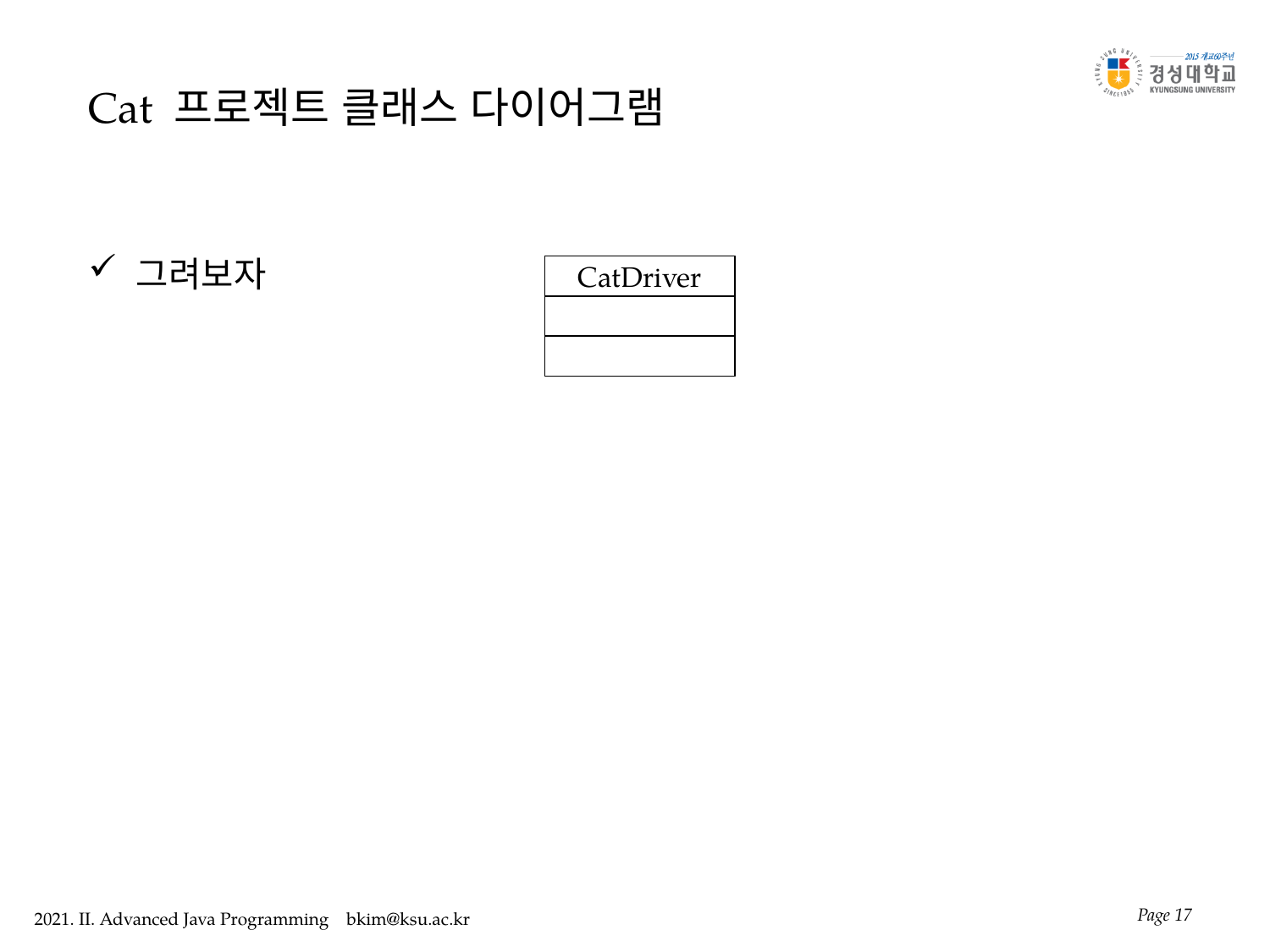

# Cat 프로젝트 클래스 다이어그램

그려보자
CatDriver

Page 17